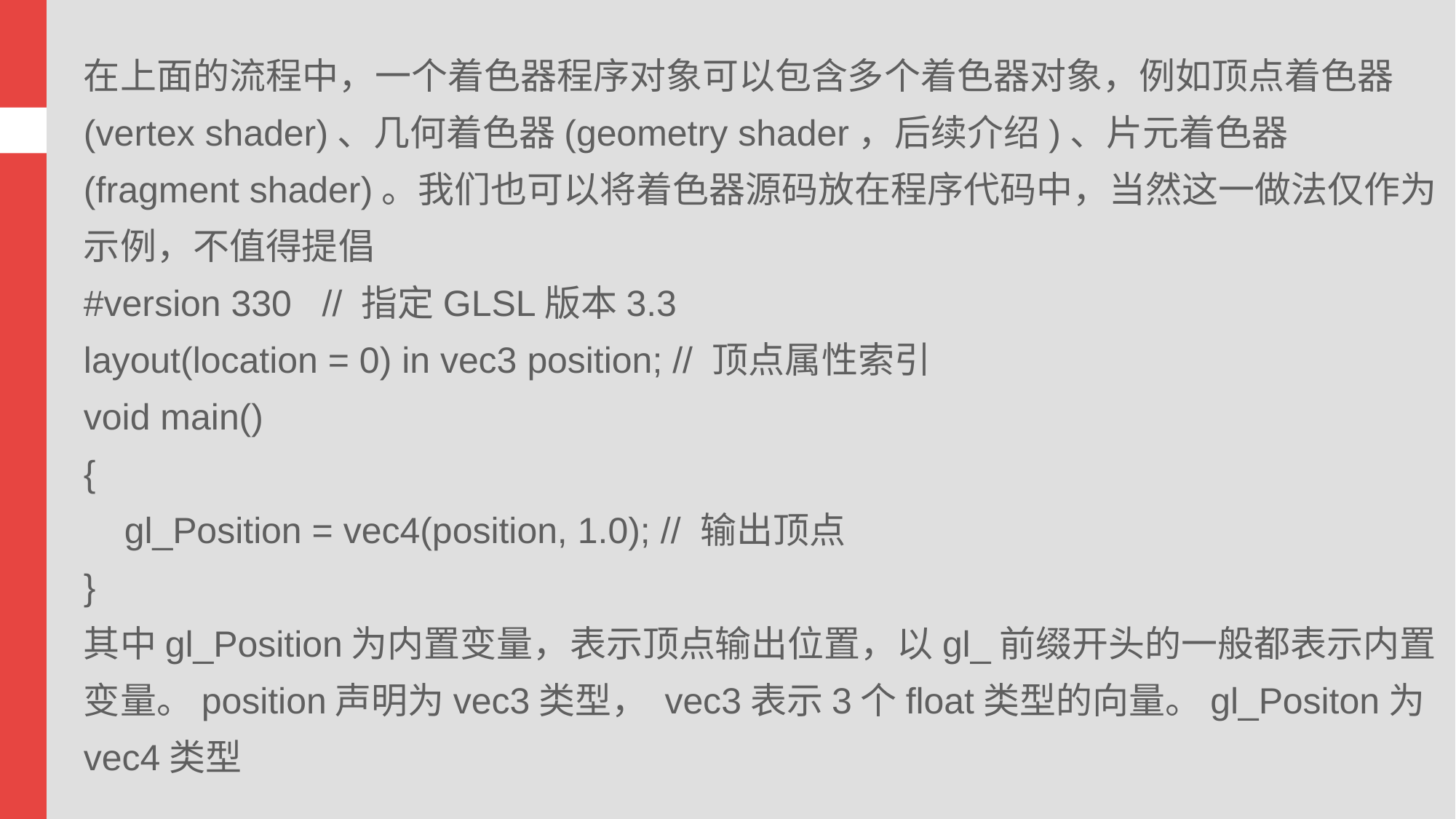

在上面的流程中，一个着色器程序对象可以包含多个着色器对象，例如顶点着色器(vertex shader)、几何着色器(geometry shader，后续介绍)、片元着色器(fragment shader)。我们也可以将着色器源码放在程序代码中，当然这一做法仅作为示例，不值得提倡
#version 330   // 指定GLSL版本3.3
layout(location = 0) in vec3 position; // 顶点属性索引
void main()
{
    gl_Position = vec4(position, 1.0); // 输出顶点
}
其中gl_Position为内置变量，表示顶点输出位置，以gl_前缀开头的一般都表示内置变量。position声明为vec3类型， vec3表示3个float类型的向量。gl_Positon为vec4类型